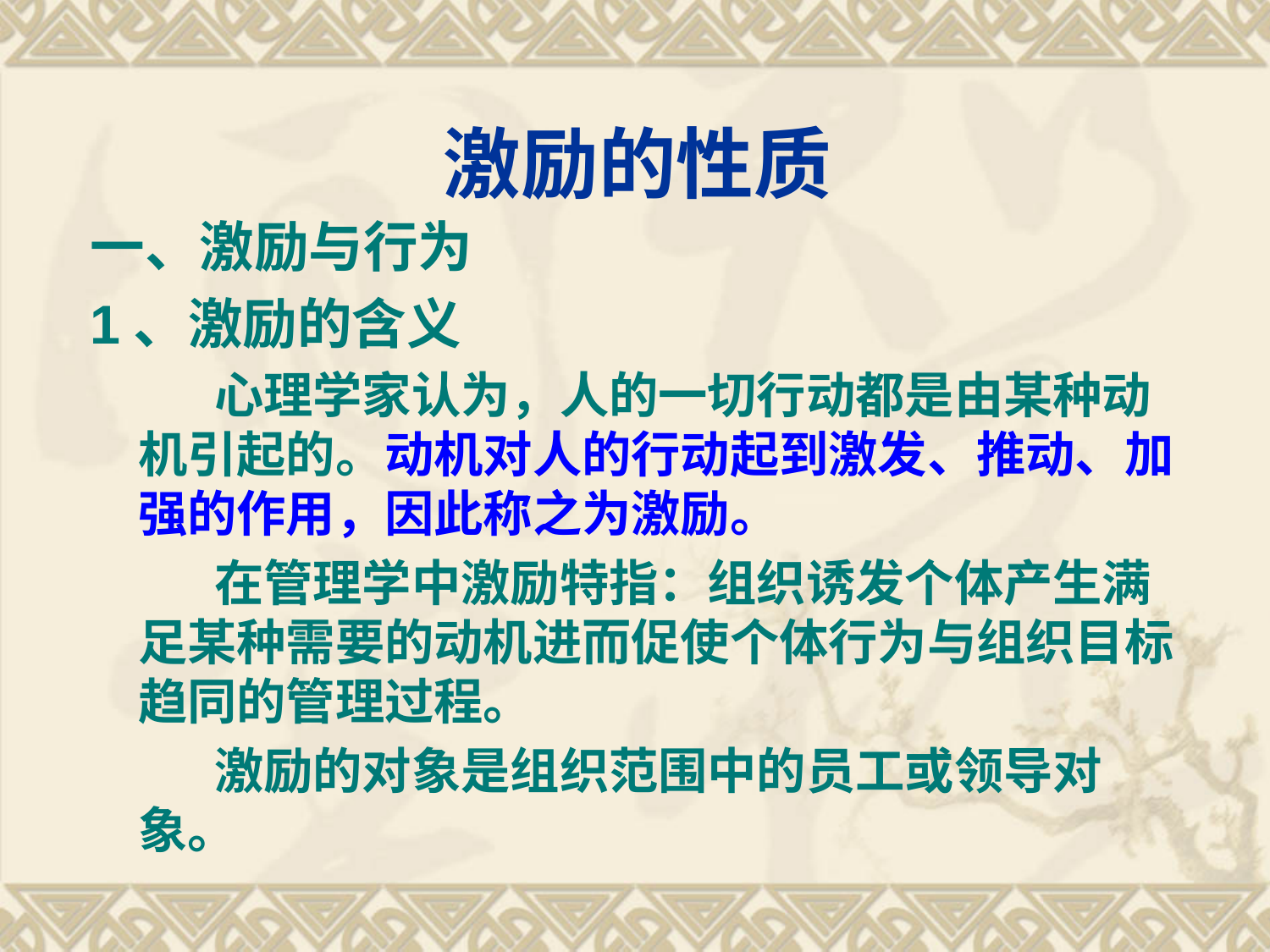

# 激励的性质
一、激励与行为
1、激励的含义
          心理学家认为，人的一切行动都是由某种动机引起的。动机对人的行动起到激发、推动、加强的作用，因此称之为激励。
          在管理学中激励特指：组织诱发个体产生满足某种需要的动机进而促使个体行为与组织目标趋同的管理过程。
          激励的对象是组织范围中的员工或领导对象。